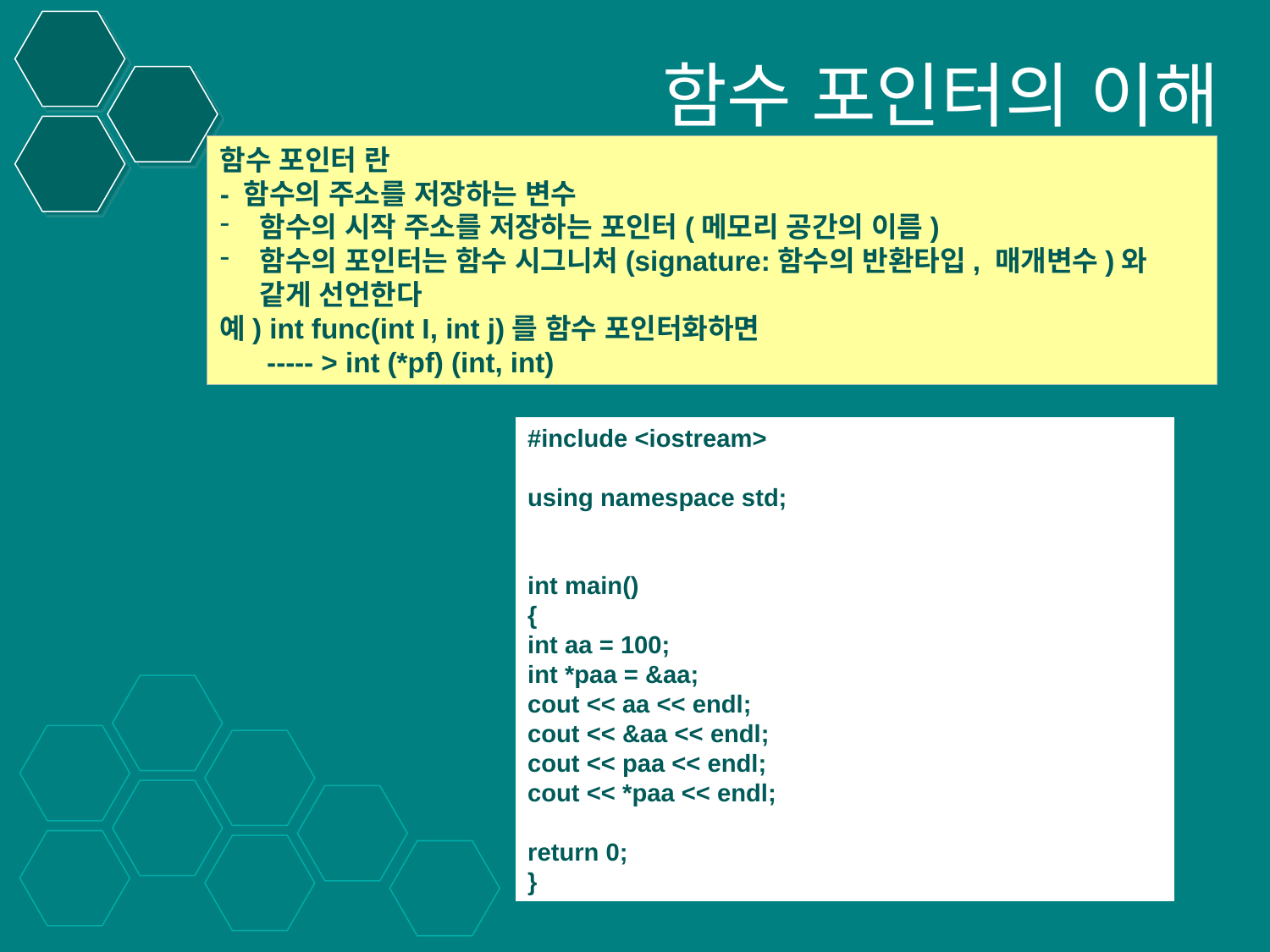

# 함수 포인터의 이해
함수 포인터 란
- 함수의 주소를 저장하는 변수
함수의 시작 주소를 저장하는 포인터(메모리 공간의 이름)
함수의 포인터는 함수 시그니처(signature:함수의 반환타입, 매개변수)와 같게 선언한다
예) int func(int I, int j)를 함수 포인터화하면
      ----- > int (*pf) (int, int)
#include <iostream>

using namespace std;

int main()
{
int aa = 100;
int *paa = &aa;
cout << aa << endl;
cout << &aa << endl;
cout << paa << endl;
cout << *paa << endl;

return 0;
}